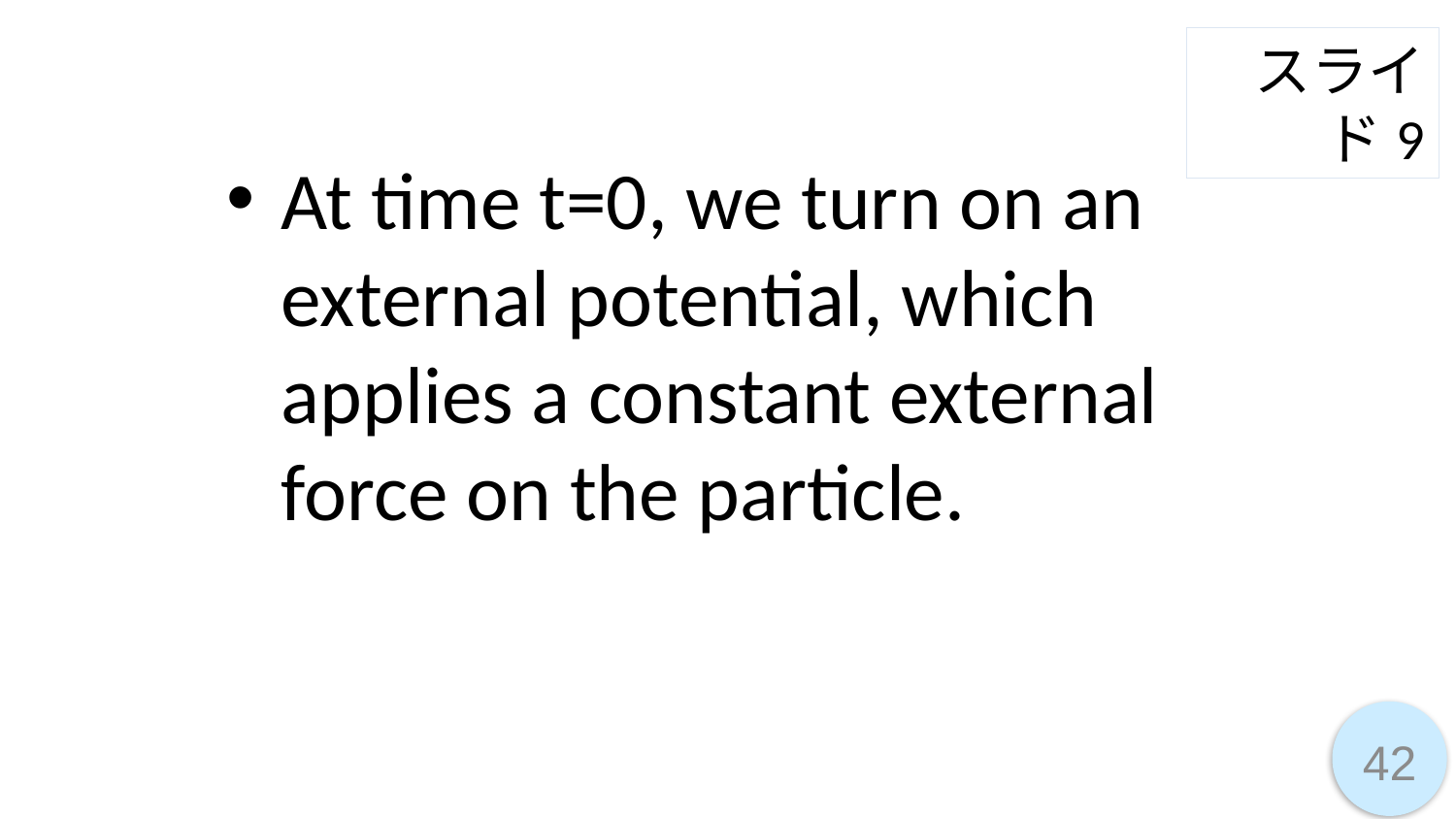

スライド9
At time t=0, we turn on an external potential, which applies a constant external force on the particle.
42